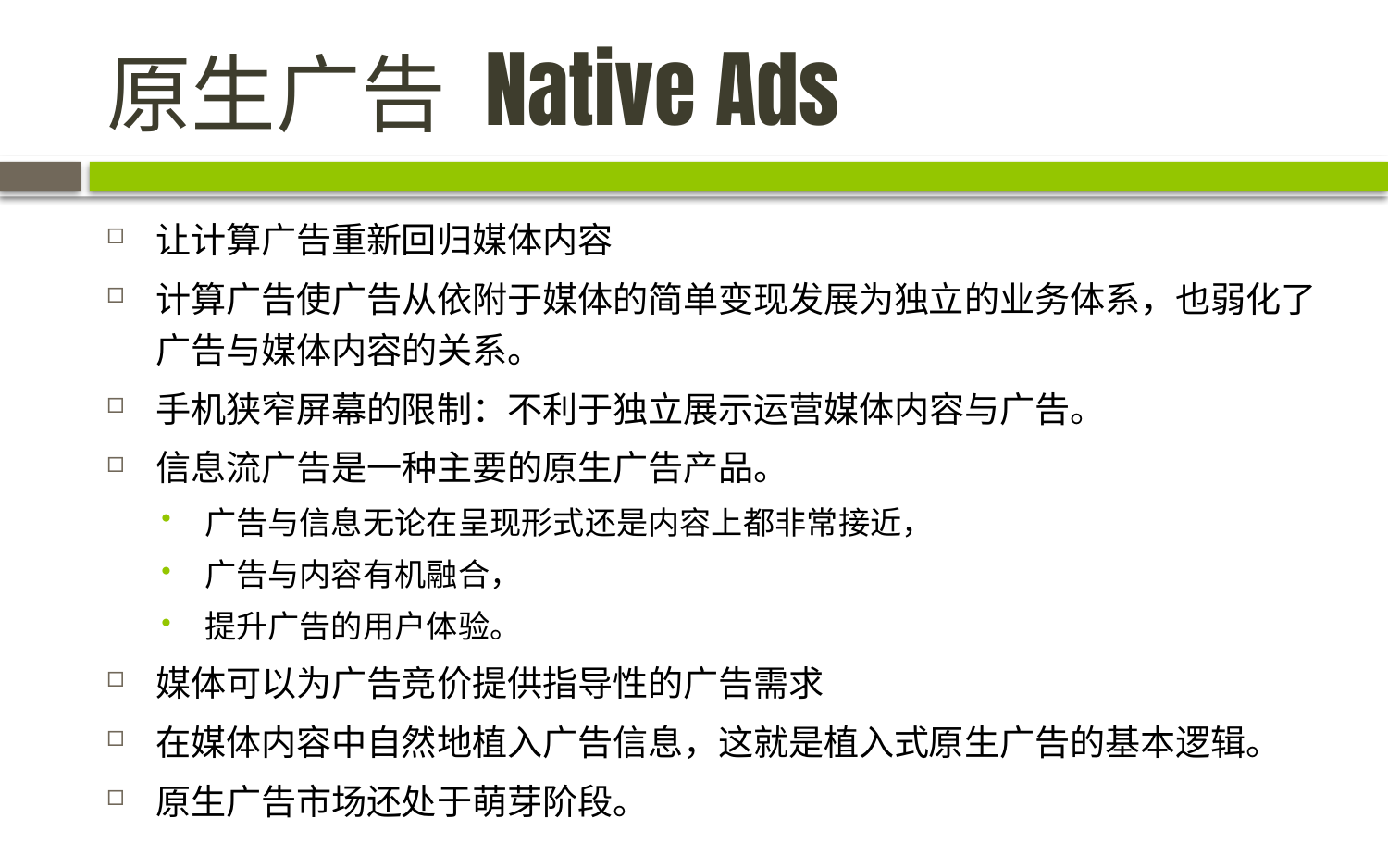

# 原生广告 Native Ads
让计算广告重新回归媒体内容
计算广告使广告从依附于媒体的简单变现发展为独立的业务体系，也弱化了广告与媒体内容的关系。
手机狭窄屏幕的限制：不利于独立展示运营媒体内容与广告。
信息流广告是一种主要的原生广告产品。
广告与信息无论在呈现形式还是内容上都非常接近，
广告与内容有机融合，
提升广告的用户体验。
媒体可以为广告竞价提供指导性的广告需求
在媒体内容中自然地植入广告信息，这就是植入式原生广告的基本逻辑。
原生广告市场还处于萌芽阶段。